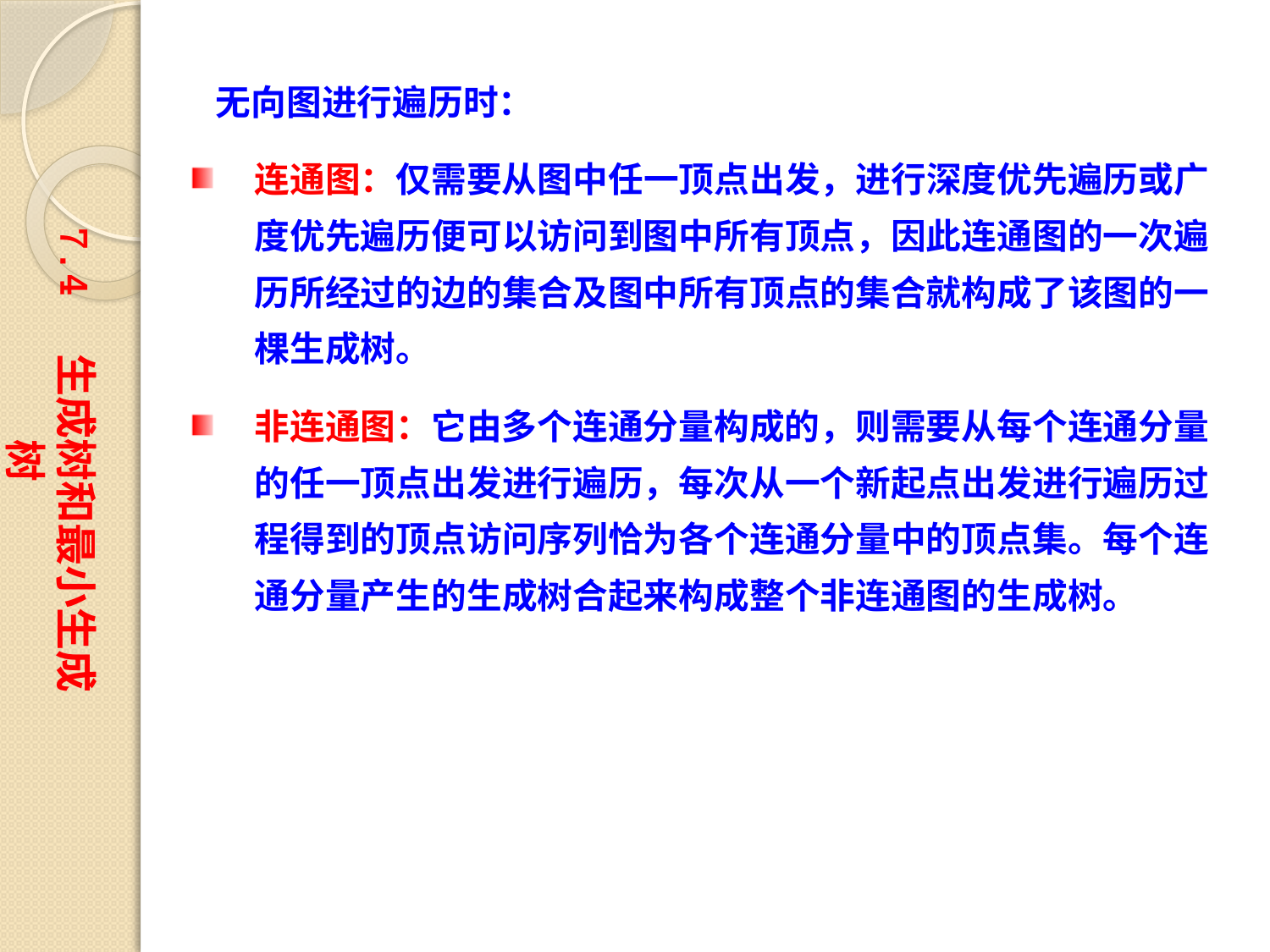

无向图进行遍历时：
连通图：仅需要从图中任一顶点出发，进行深度优先遍历或广度优先遍历便可以访问到图中所有顶点，因此连通图的一次遍历所经过的边的集合及图中所有顶点的集合就构成了该图的一棵生成树。
非连通图：它由多个连通分量构成的，则需要从每个连通分量的任一顶点出发进行遍历，每次从一个新起点出发进行遍历过程得到的顶点访问序列恰为各个连通分量中的顶点集。每个连通分量产生的生成树合起来构成整个非连通图的生成树。
7.4  生成树和最小生成树